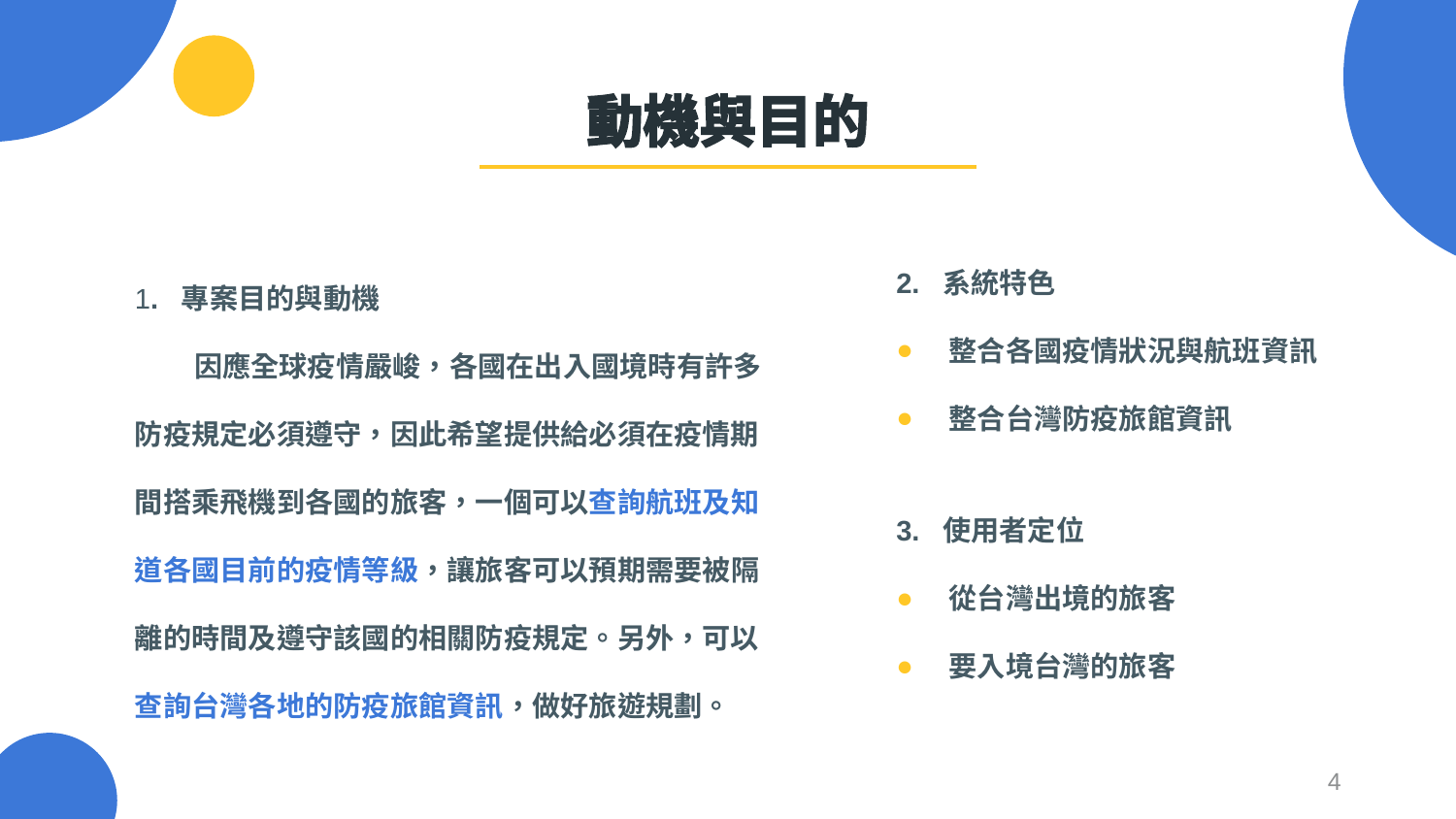

# 動機與目的
1.  專案目的與動機
        因應全球疫情嚴峻，各國在出入國境時有許多防疫規定必須遵守，因此希望提供給必須在疫情期間搭乘飛機到各國的旅客，一個可以查詢航班及知道各國目前的疫情等級，讓旅客可以預期需要被隔離的時間及遵守該國的相關防疫規定。另外，可以查詢台灣各地的防疫旅館資訊，做好旅遊規劃。
2.  系統特色
整合各國疫情狀況與航班資訊
整合台灣防疫旅館資訊

3.  使用者定位
從台灣出境的旅客
要入境台灣的旅客